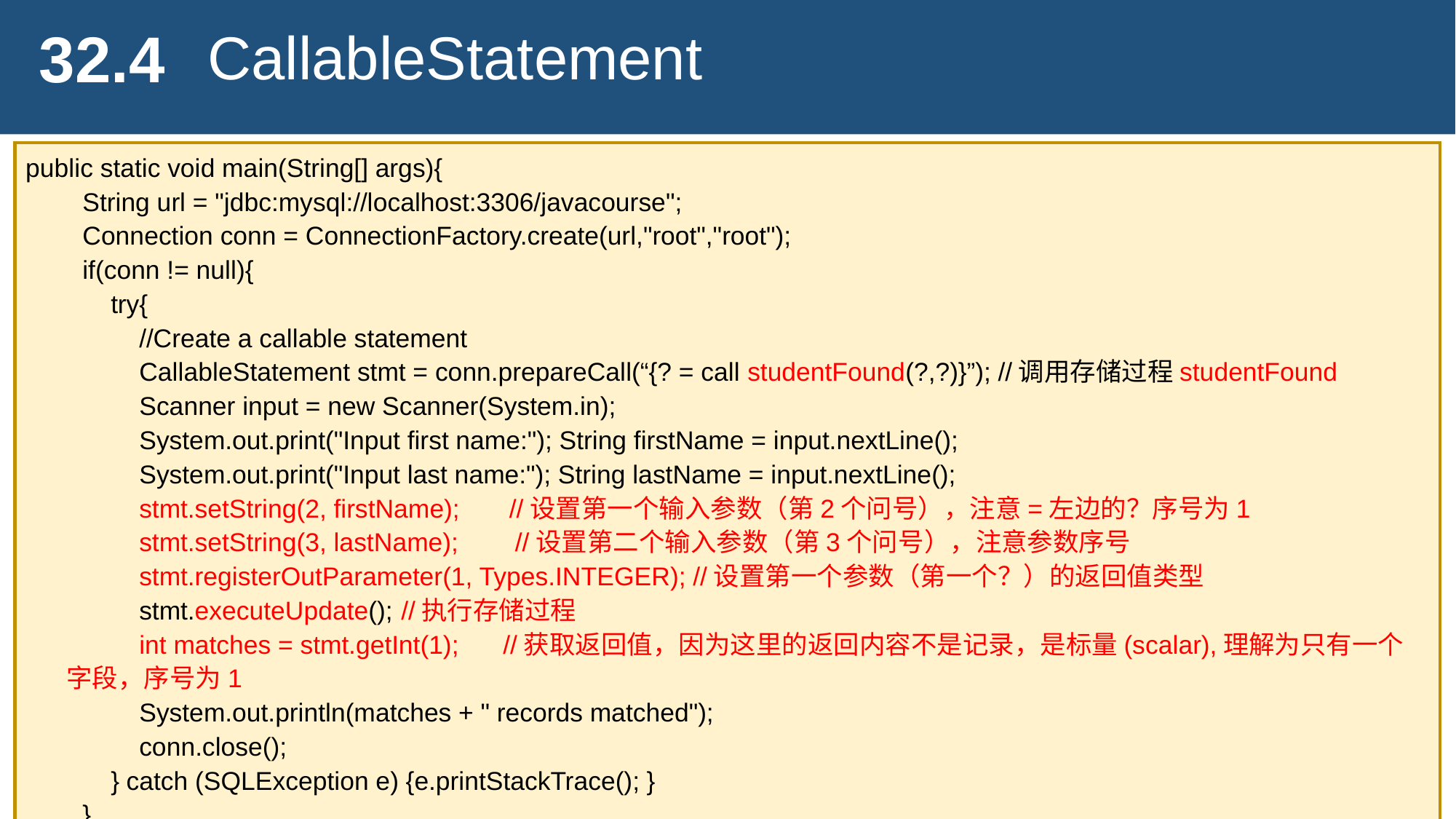

32.4
CallableStatement
public static void main(String[] args){
        String url = "jdbc:mysql://localhost:3306/javacourse";
        Connection conn = ConnectionFactory.create(url,"root","root");
        if(conn != null){
            try{
                //Create a callable statement
                CallableStatement stmt = conn.prepareCall(“{? = call studentFound(?,?)}”); //调用存储过程studentFound
                Scanner input = new Scanner(System.in);
                System.out.print("Input first name:"); String firstName = input.nextLine();
                System.out.print("Input last name:"); String lastName = input.nextLine();
                stmt.setString(2, firstName);       //设置第一个输入参数（第2个问号），注意=左边的？序号为1
                stmt.setString(3, lastName);        //设置第二个输入参数（第3个问号），注意参数序号
                stmt.registerOutParameter(1, Types.INTEGER); //设置第一个参数（第一个？）的返回值类型
                stmt.executeUpdate();	 //执行存储过程
                int matches = stmt.getInt(1); 	//获取返回值，因为这里的返回内容不是记录，是标量(scalar),理解为只有一个字段，序号为1
                System.out.println(matches + " records matched");
                conn.close();
            } catch (SQLException e) {e.printStackTrace(); }
        }
}